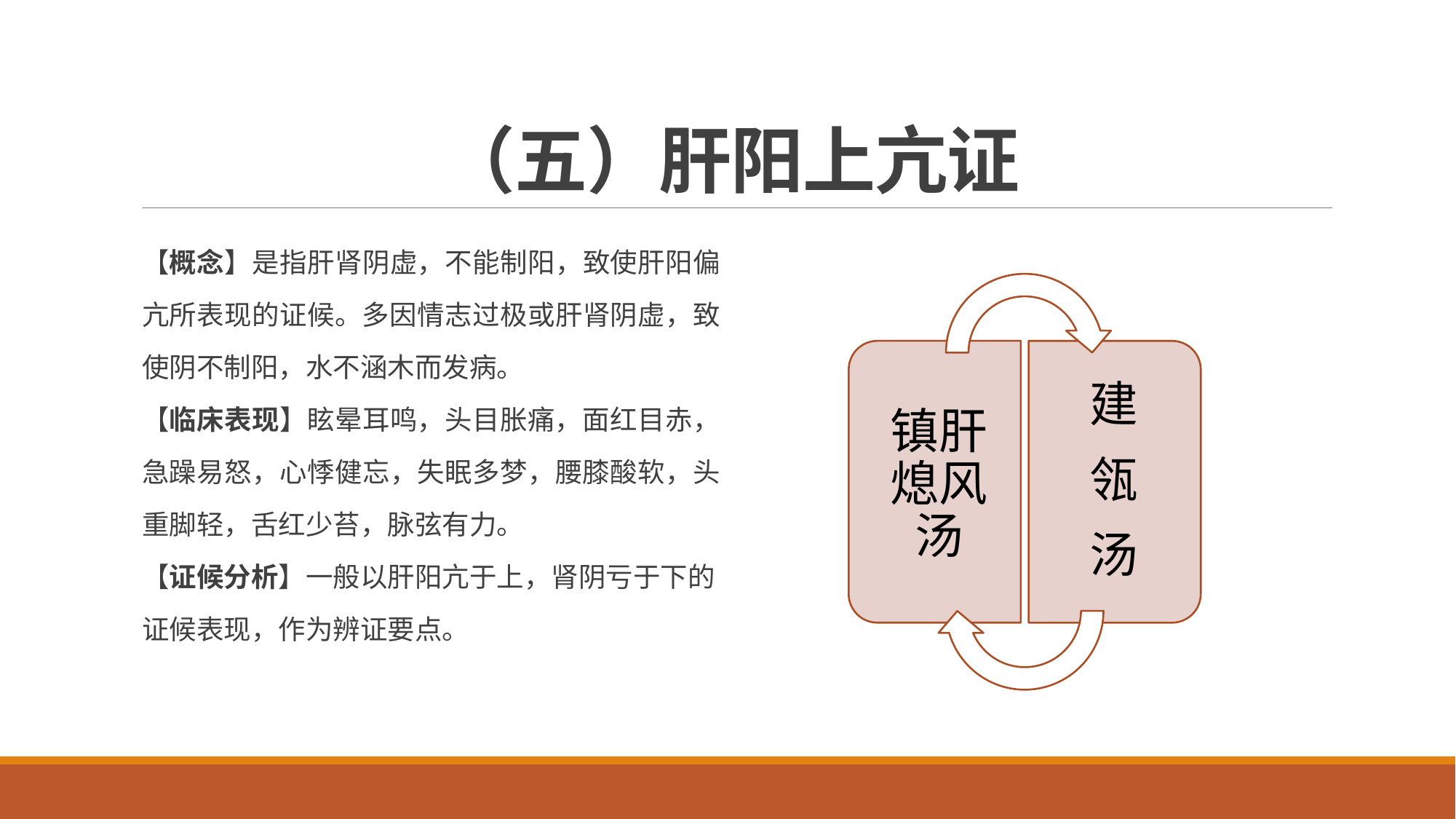

# （五）肝阳上亢证
【概念】是指肝肾阴虚，不能制阳，致使肝阳偏亢所表现的证候。多因情志过极或肝肾阴虚，致使阴不制阳，水不涵木而发病。
【临床表现】眩晕耳鸣，头目胀痛，面红目赤，急躁易怒，心悸健忘，失眠多梦，腰膝酸软，头重脚轻，舌红少苔，脉弦有力。
【证候分析】一般以肝阳亢于上，肾阴亏于下的证候表现，作为辨证要点。
镇肝熄风汤
建
瓴
汤